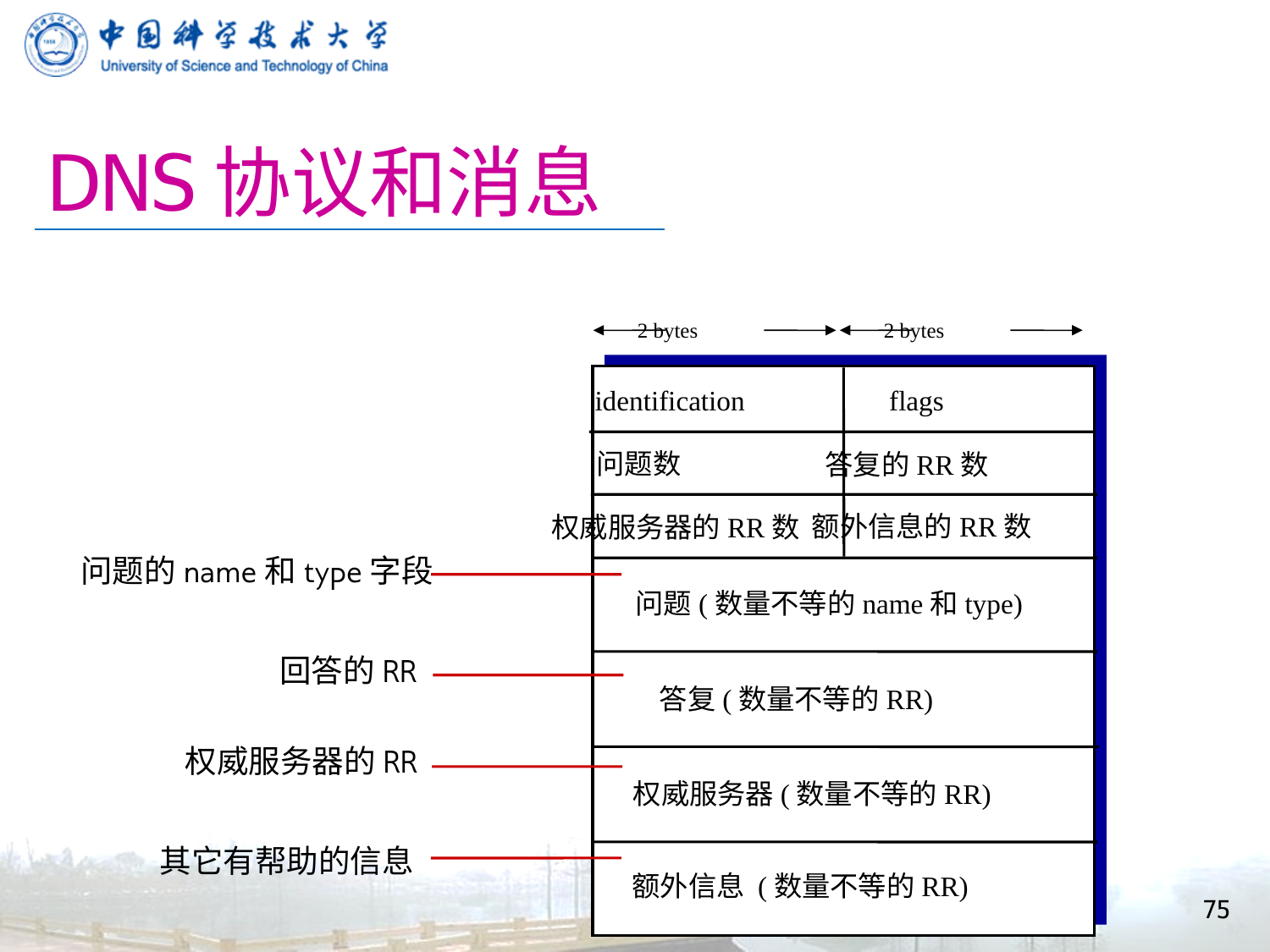

# DNS协议和消息
2 bytes

2 bytes

identification
flags

问题数
答复的RR数

额外信息的RR数
权威服务器的RR数

问题(数量不等的name和type)

答复(数量不等的RR)

权威服务器(数量不等的RR)

额外信息 (数量不等的RR)
问题的name和type字段

回答的RR

权威服务器的RR

其它有帮助的信息

75